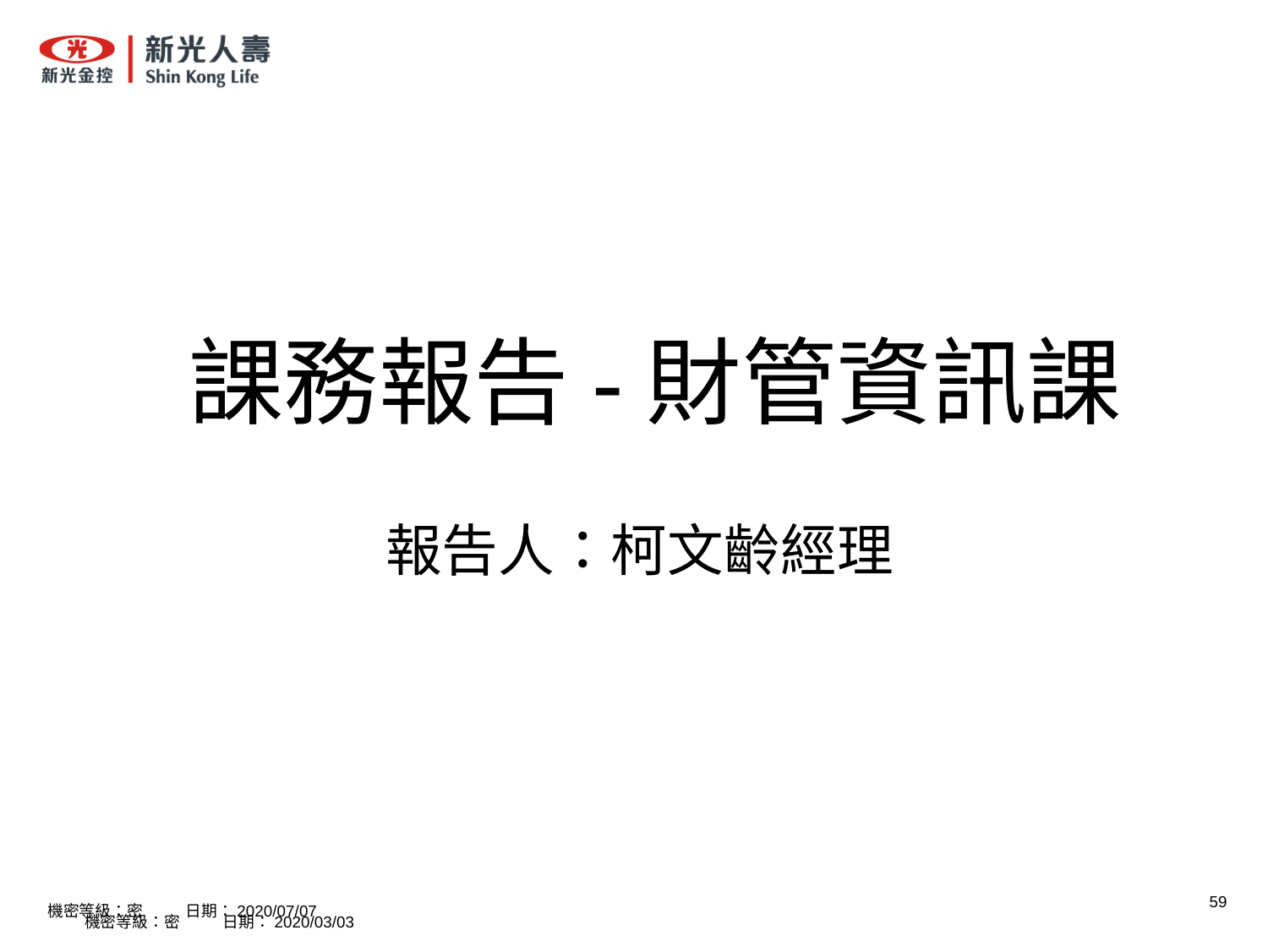

機密等級：密            日期：2020/03/03
# 課務報告-財管資訊課
報告人：柯文齡經理
機密等級：密            日期：2020/07/07